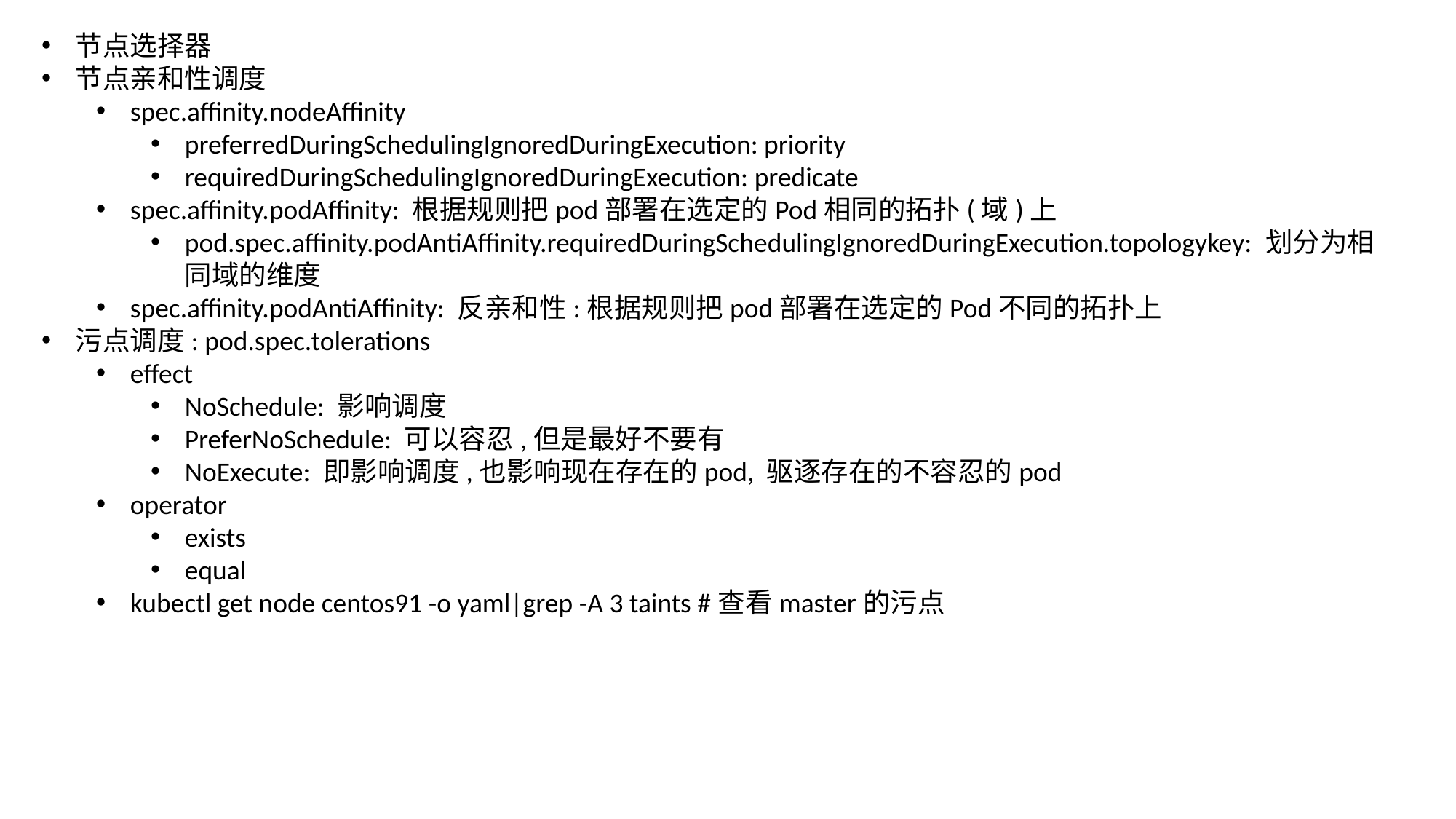

节点选择器
节点亲和性调度
spec.affinity.nodeAffinity
preferredDuringSchedulingIgnoredDuringExecution: priority
requiredDuringSchedulingIgnoredDuringExecution: predicate
spec.affinity.podAffinity: 根据规则把pod部署在选定的Pod相同的拓扑(域)上
pod.spec.affinity.podAntiAffinity.requiredDuringSchedulingIgnoredDuringExecution.topologykey: 划分为相同域的维度
spec.affinity.podAntiAffinity: 反亲和性:根据规则把pod部署在选定的Pod不同的拓扑上
污点调度: pod.spec.tolerations
effect
NoSchedule: 影响调度
PreferNoSchedule: 可以容忍,但是最好不要有
NoExecute: 即影响调度,也影响现在存在的pod, 驱逐存在的不容忍的pod
operator
exists
equal
kubectl get node centos91 -o yaml|grep -A 3 taints #查看master的污点